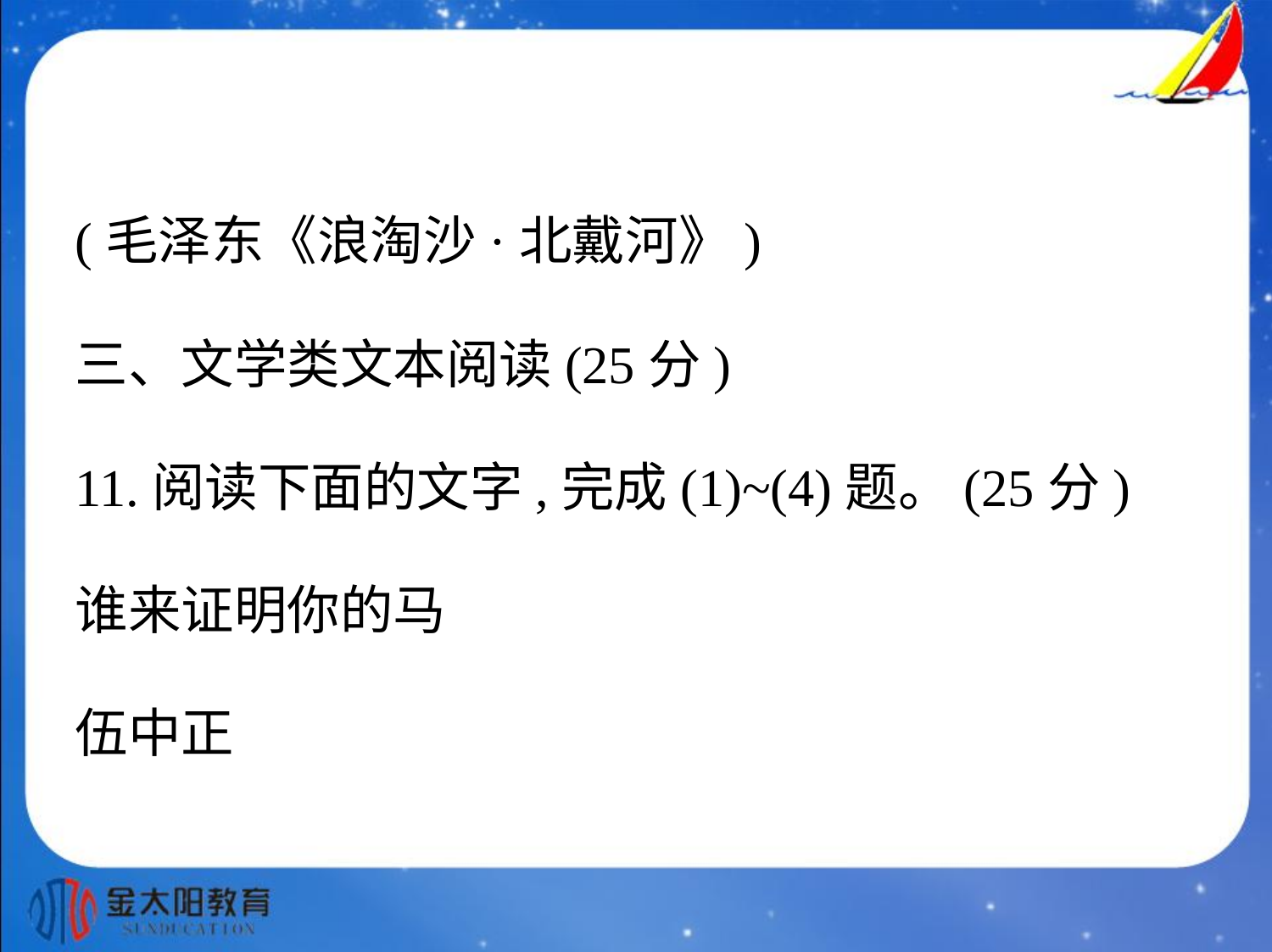

(毛泽东《浪淘沙·北戴河》)
三、文学类文本阅读(25分)
11.阅读下面的文字,完成(1)~(4)题。(25分)
谁来证明你的马
伍中正